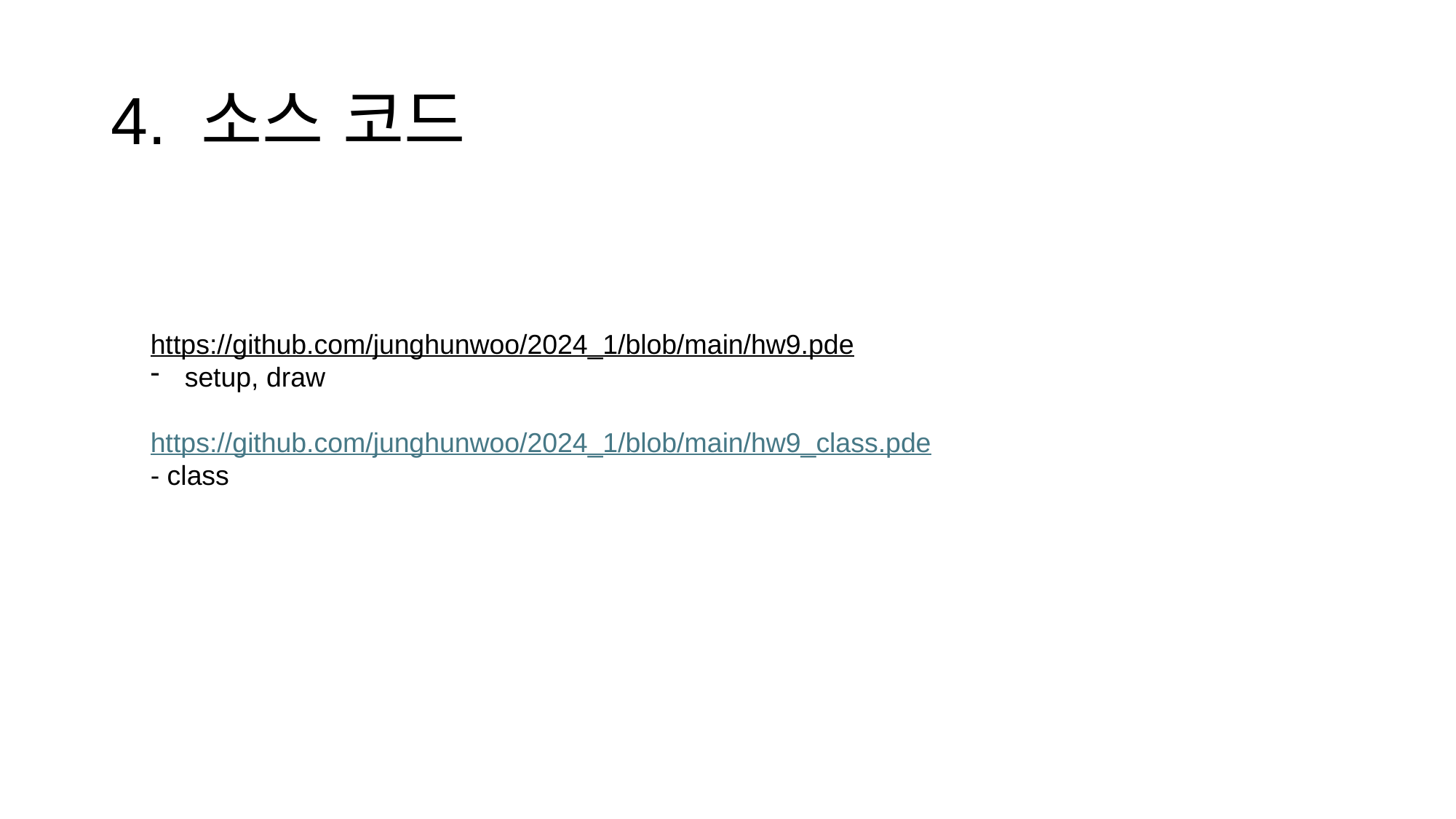

# 4. 소스 코드
https://github.com/junghunwoo/2024_1/blob/main/hw9.pde
setup, draw

https://github.com/junghunwoo/2024_1/blob/main/hw9_class.pde
- class